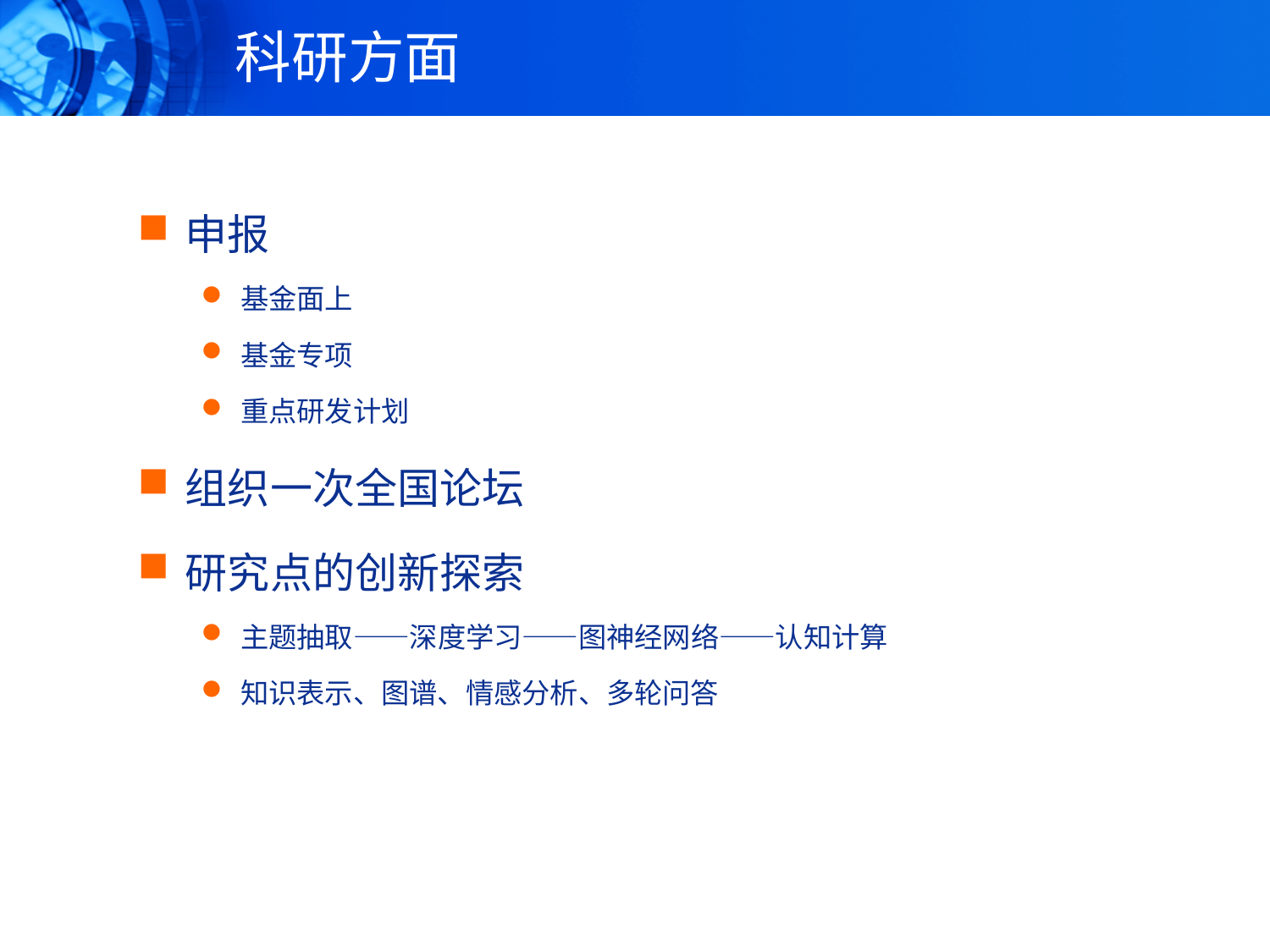

科研方面
申报
基金面上
基金专项
重点研发计划
组织一次全国论坛
研究点的创新探索
主题抽取——深度学习——图神经网络——认知计算
知识表示、图谱、情感分析、多轮问答